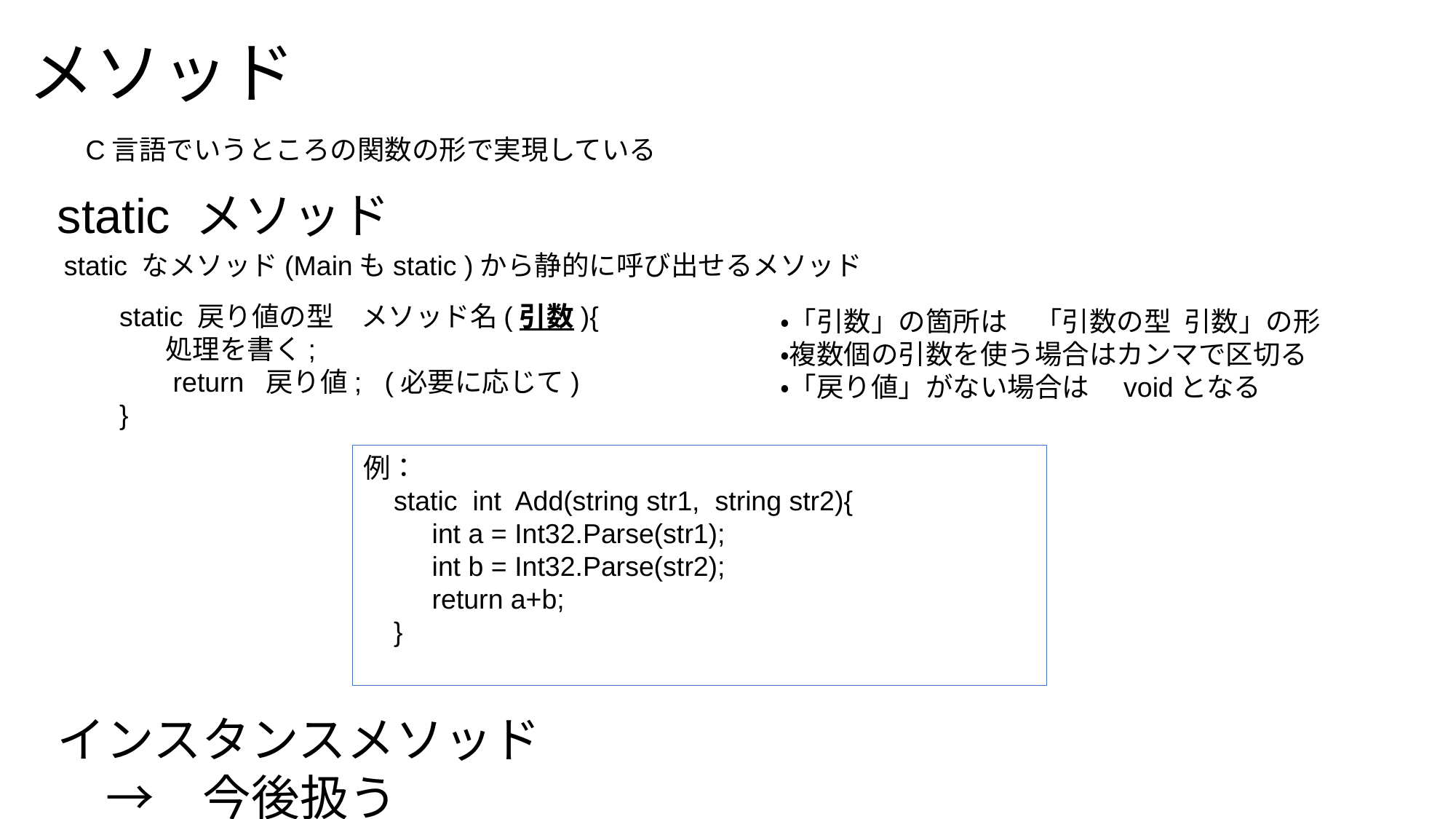

メソッド
C言語でいうところの関数の形で実現している
static メソッド

インスタンスメソッド
　→　今後扱う
static なメソッド(Mainもstatic )から静的に呼び出せるメソッド
static 戻り値の型　メソッド名(引数){
　   処理を書く;
       return  戻り値;   (必要に応じて)
}
・「引数」の箇所は　「引数の型  引数」の形
・複数個の引数を使う場合はカンマで区切る
・「戻り値」がない場合は　voidとなる
例：
    static  int  Add(string str1,  string str2){
         int a = Int32.Parse(str1);
         int b = Int32.Parse(str2);
         return a+b;
    }